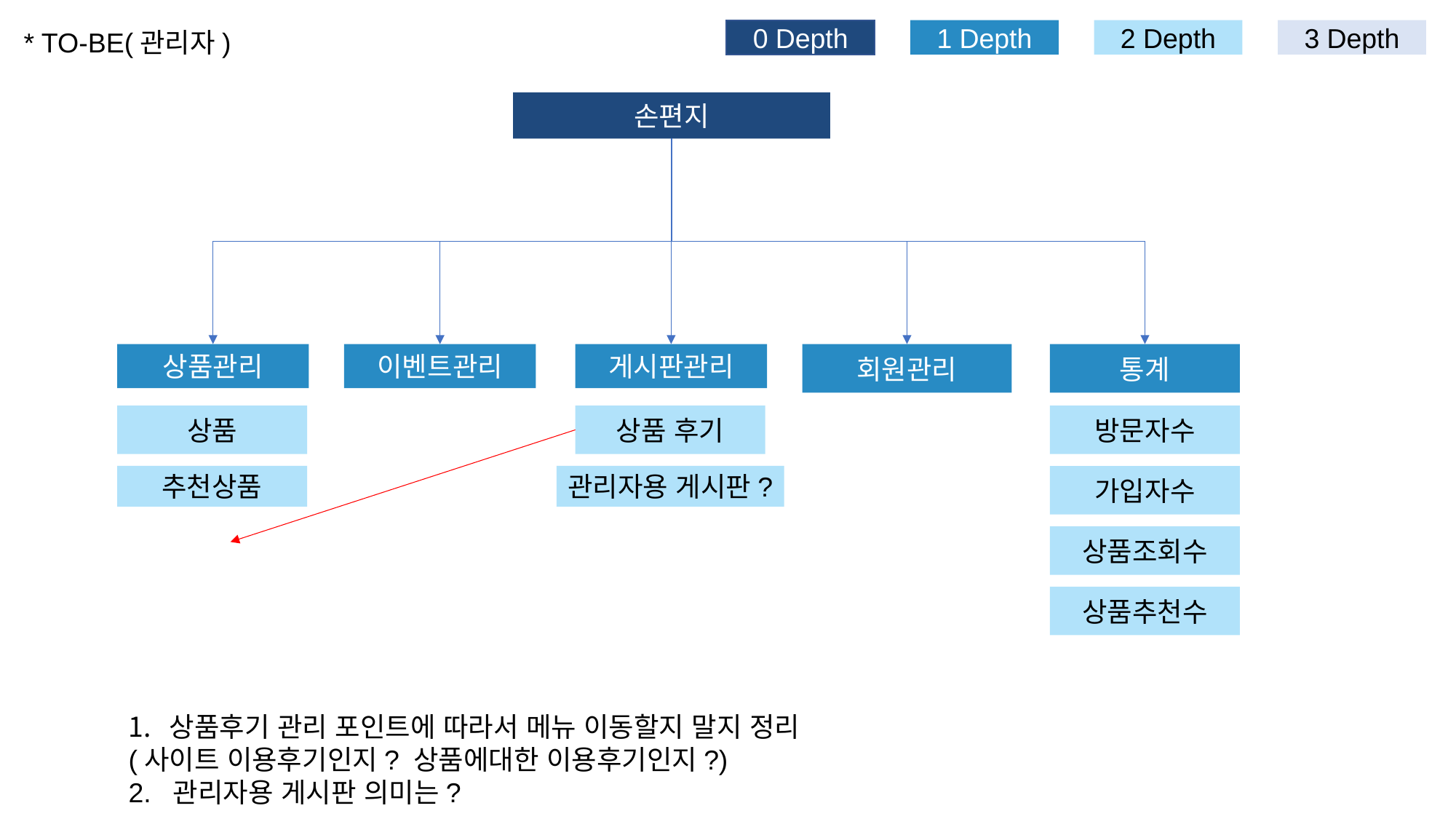

* TO-BE(관리자)
0 Depth
1 Depth
2 Depth
3 Depth
손편지
상품관리
이벤트관리
게시판관리
회원관리
통계
상품
상품 후기
방문자수
추천상품
관리자용 게시판?
가입자수
상품조회수
상품추천수
상품후기 관리 포인트에 따라서 메뉴 이동할지 말지 정리
(사이트 이용후기인지? 상품에대한 이용후기인지?)
2.  관리자용 게시판 의미는?